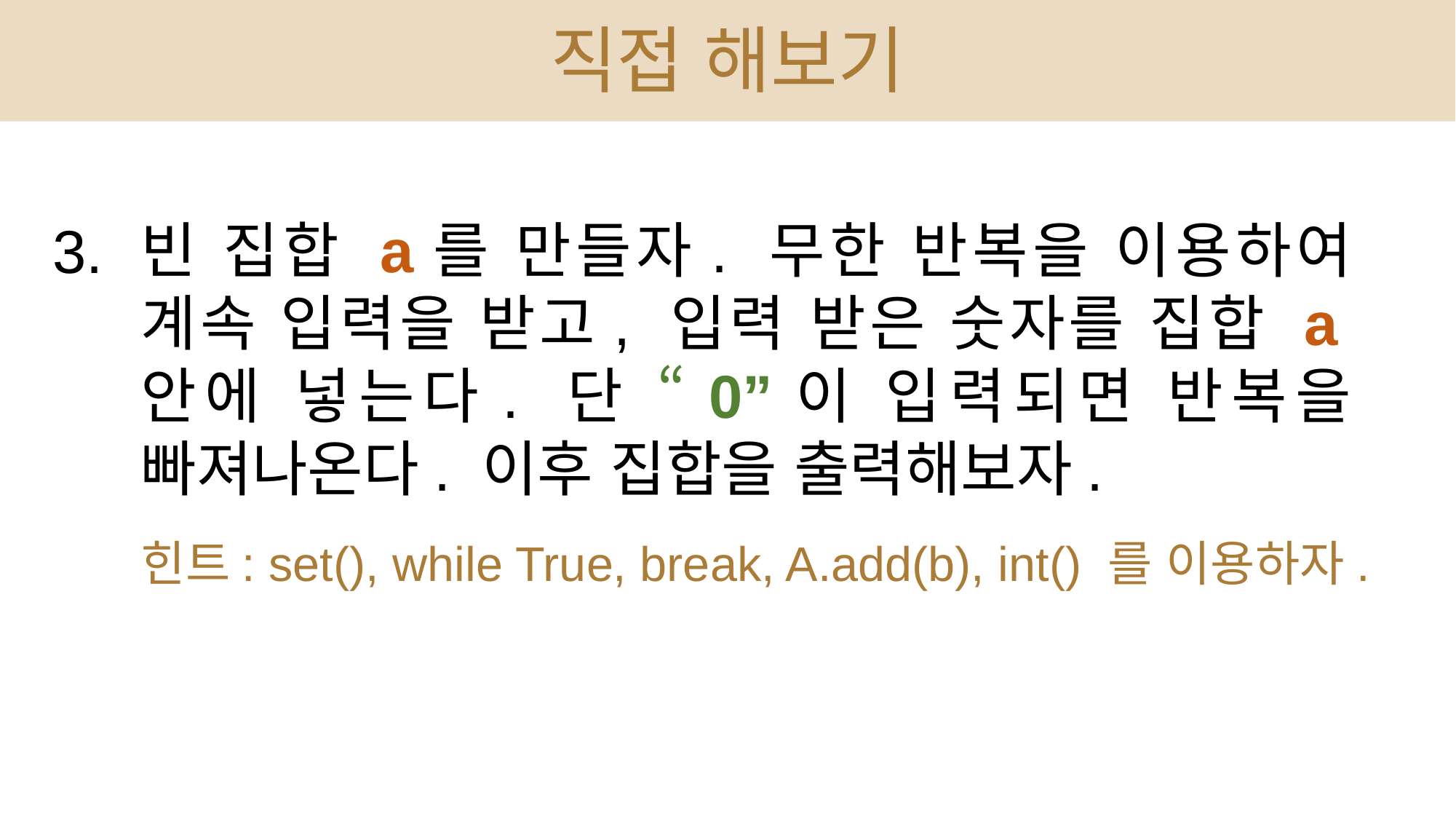

직접 해보기
3.
빈 집합 a를 만들자. 무한 반복을 이용하여 계속 입력을 받고, 입력 받은 숫자를 집합 a안에 넣는다. 단 “0”이 입력되면 반복을 빠져나온다. 이후 집합을 출력해보자.
힌트: set(), while True, break, A.add(b), int() 를 이용하자.